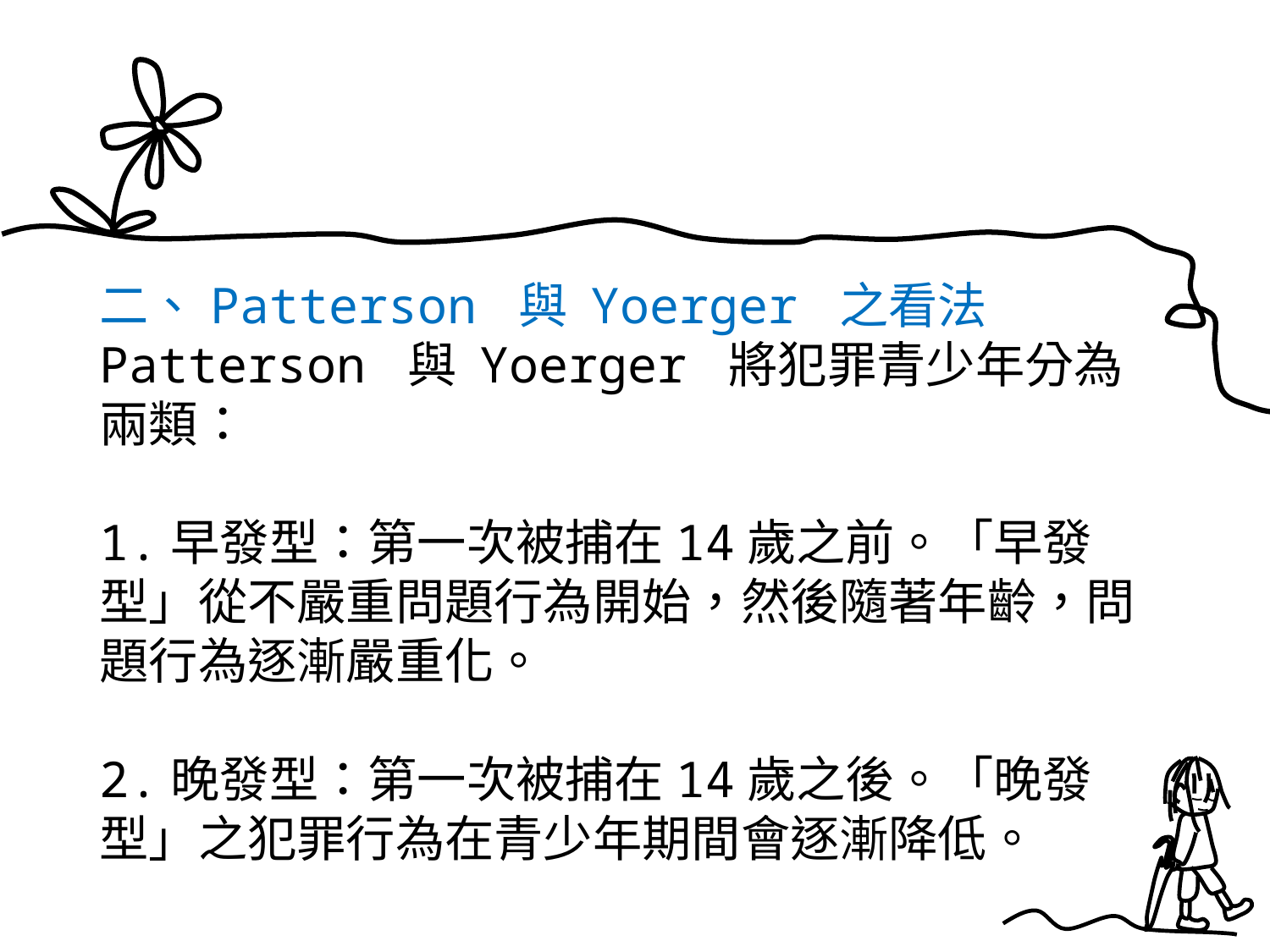

二、Patterson 與 Yoerger 之看法
Patterson 與 Yoerger 將犯罪青少年分為兩類：

1.早發型：第一次被捕在14歲之前。「早發型」從不嚴重問題行為開始，然後隨著年齡，問題行為逐漸嚴重化。

2.晚發型：第一次被捕在14歲之後。「晚發型」之犯罪行為在青少年期間會逐漸降低。